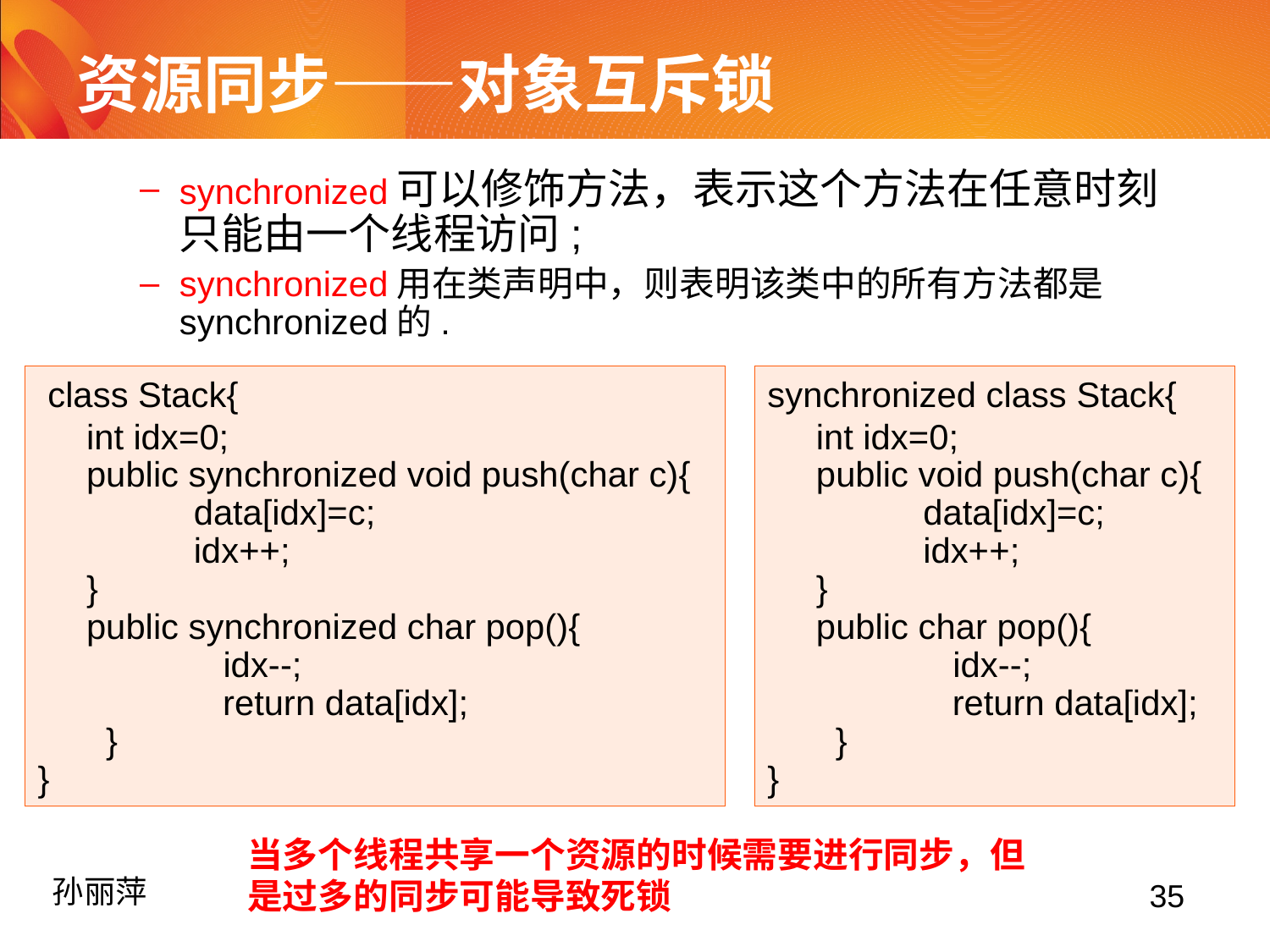

# 资源同步——对象互斥锁
synchronized可以修饰方法，表示这个方法在任意时刻只能由一个线程访问;
synchronized用在类声明中，则表明该类中的所有方法都是synchronized的.

 class Stack{
     int idx=0;
     public synchronized void push(char c){
                data[idx]=c;
                idx++;
     }
     public synchronized char pop(){
          	      idx--;
                   return data[idx];
       }
}
synchronized class Stack{
     int idx=0;
     public void push(char c){
                data[idx]=c;
                idx++;
     }
     public char pop(){
          	      idx--;
                   return data[idx];
       }
}
当多个线程共享一个资源的时候需要进行同步，但是过多的同步可能导致死锁